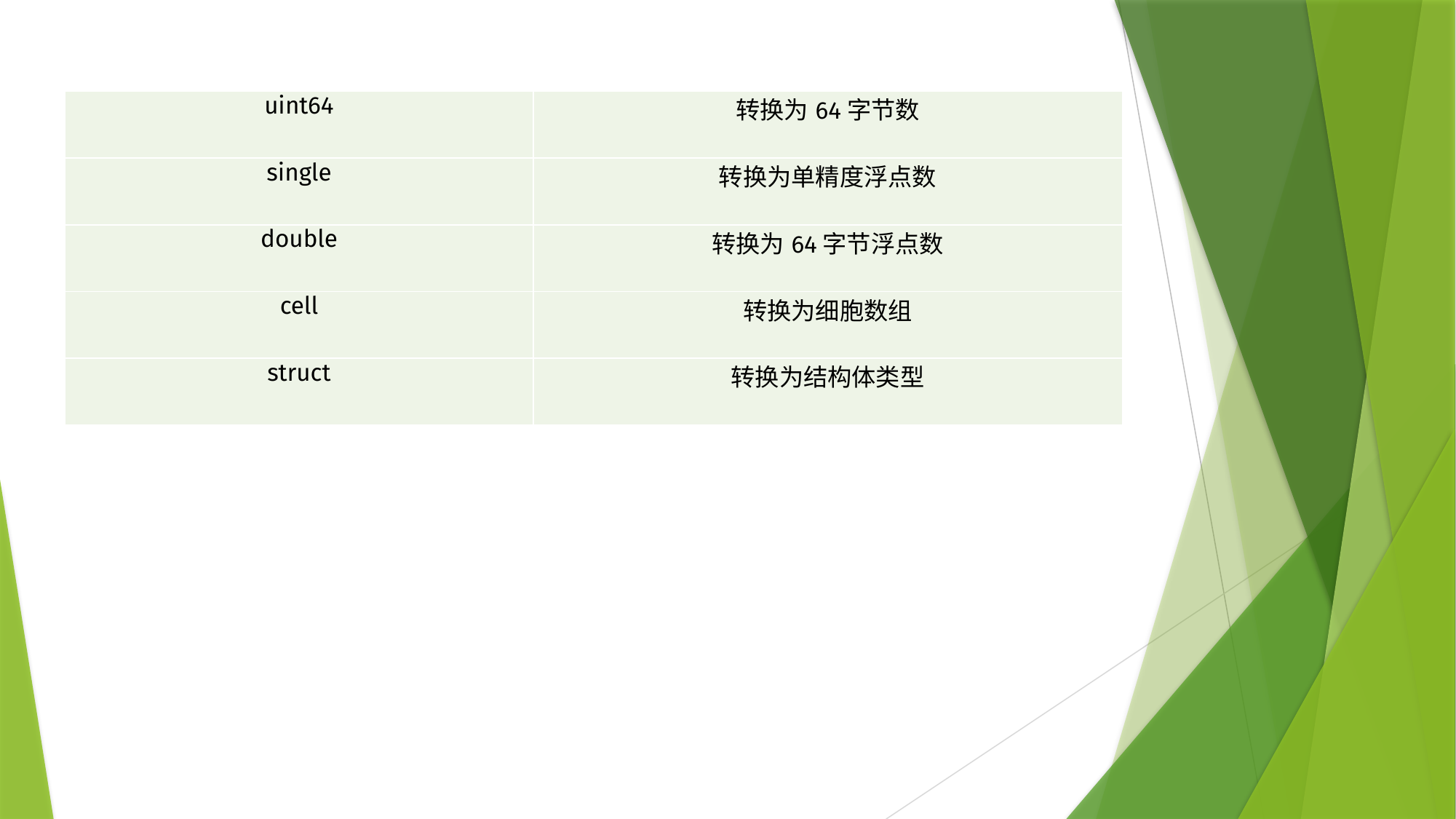

| uint64 | 转换为64字节数 |
| --- | --- |
| single | 转换为单精度浮点数 |
| double | 转换为64字节浮点数 |
| cell | 转换为细胞数组 |
| struct | 转换为结构体类型 |